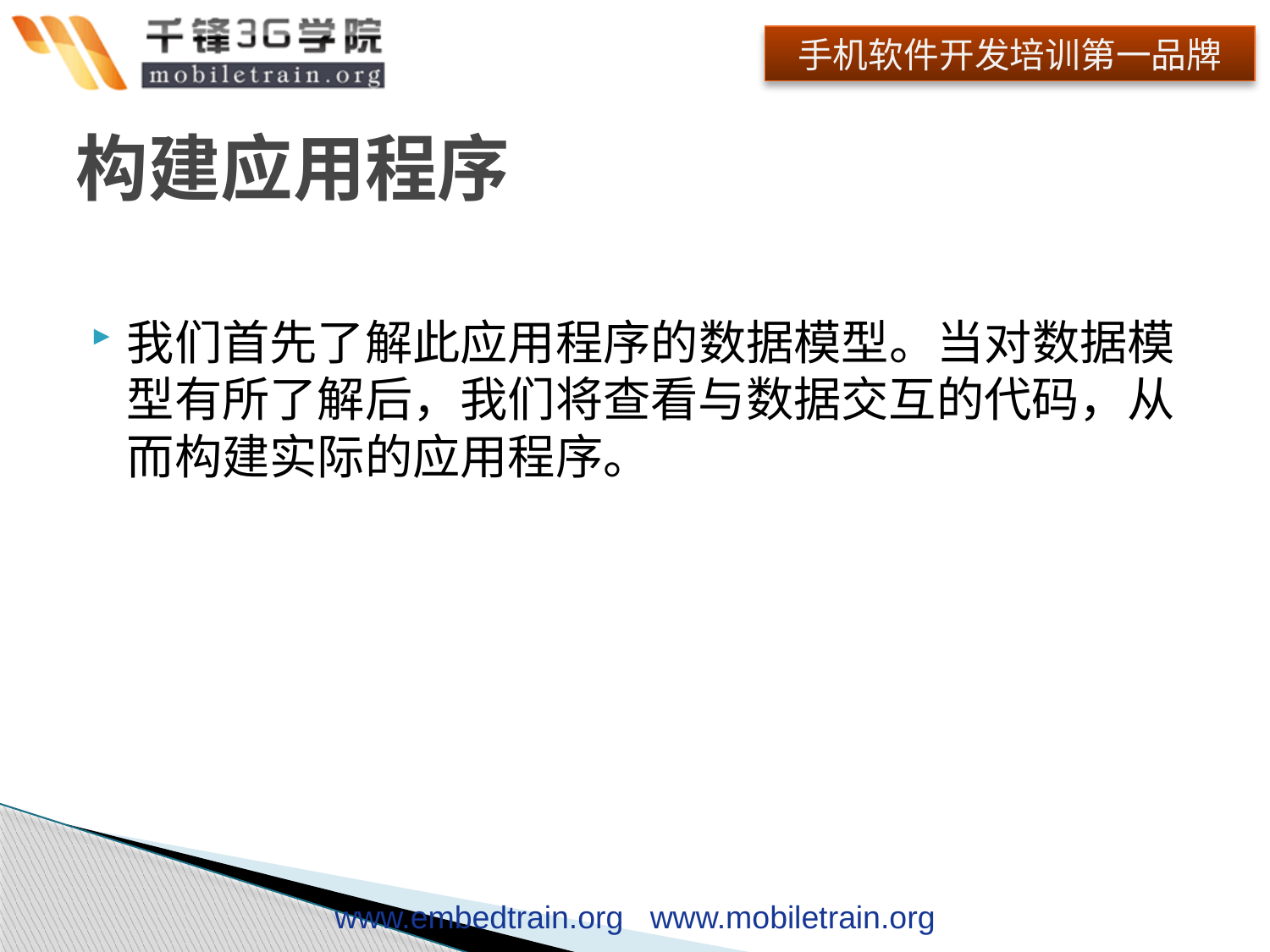

# 构建应用程序
我们首先了解此应用程序的数据模型。当对数据模型有所了解后，我们将查看与数据交互的代码，从而构建实际的应用程序。